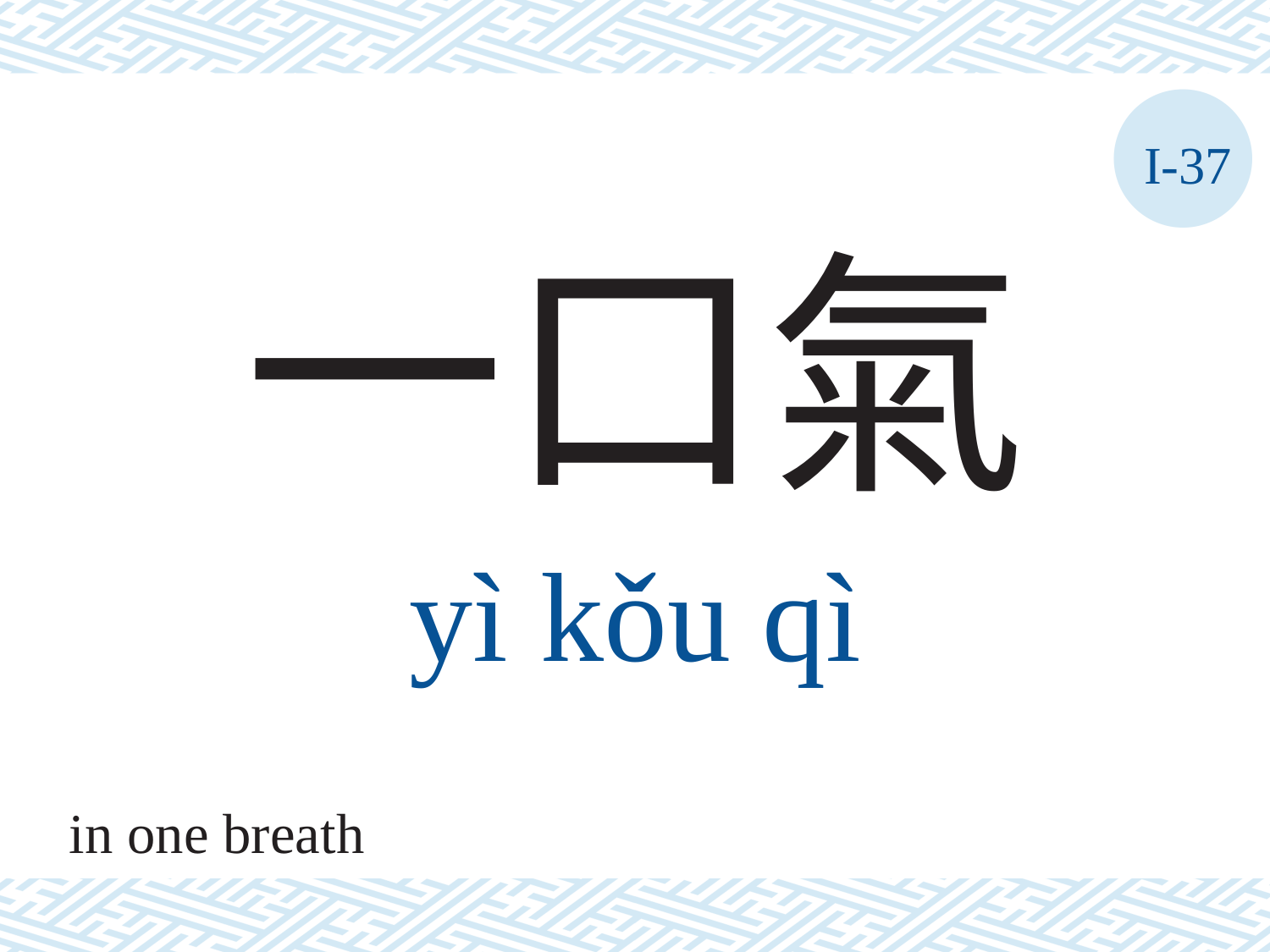

I-37
一口氣
yì	kǒu	qì
in one breath